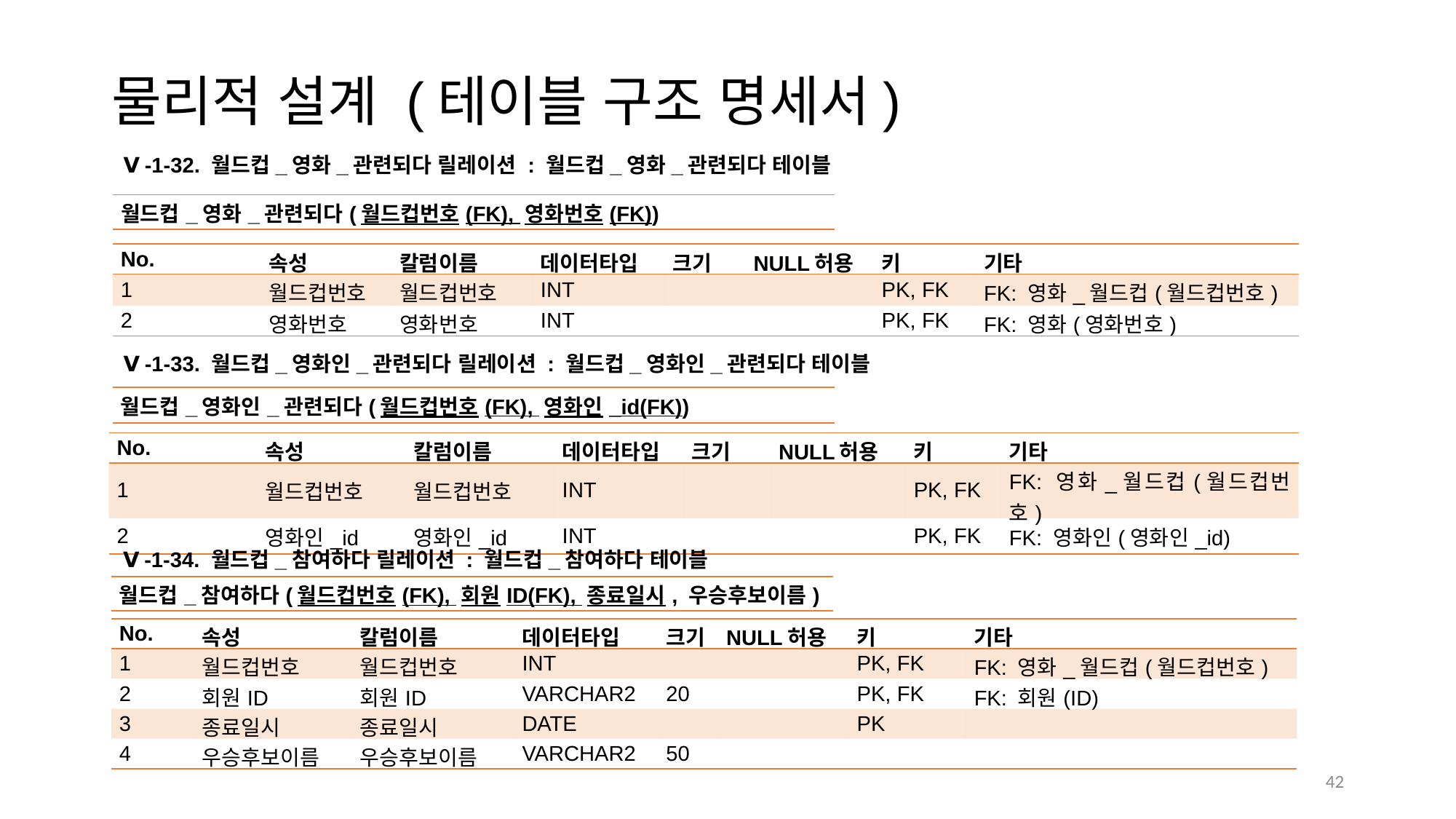

물리적 설계 (테이블 구조 명세서)
  Ⅴ-1-32. 월드컵_영화_관련되다 릴레이션 : 월드컵_영화_관련되다 테이블
| 월드컵\_영화\_관련되다(월드컵번호(FK), 영화번호(FK)) |
| --- |
| No. | 속성 | 칼럼이름 | 데이터타입 | 크기 | NULL허용 | 키 | 기타 |
| --- | --- | --- | --- | --- | --- | --- | --- |
| 1 | 월드컵번호 | 월드컵번호 | INT |  |  | PK, FK | FK: 영화\_월드컵(월드컵번호) |
| 2 | 영화번호 | 영화번호 | INT |  |  | PK, FK | FK: 영화(영화번호) |
  Ⅴ-1-33. 월드컵_영화인_관련되다 릴레이션 : 월드컵_영화인_관련되다 테이블
| 월드컵\_영화인\_관련되다(월드컵번호(FK), 영화인\_id(FK)) |
| --- |
| No. | 속성 | 칼럼이름 | 데이터타입 | 크기 | NULL허용 | 키 | 기타 |
| --- | --- | --- | --- | --- | --- | --- | --- |
| 1 | 월드컵번호 | 월드컵번호 | INT |  |  | PK, FK | FK: 영화\_월드컵(월드컵번호) |
| 2 | 영화인\_id | 영화인\_id | INT |  |  | PK, FK | FK: 영화인(영화인\_id) |
  Ⅴ-1-34. 월드컵_참여하다 릴레이션 : 월드컵_참여하다 테이블
| 월드컵\_참여하다(월드컵번호(FK), 회원ID(FK), 종료일시, 우승후보이름) |
| --- |
| No. | 속성 | 칼럼이름 | 데이터타입 | 크기 | NULL허용 | 키 | 기타 |
| --- | --- | --- | --- | --- | --- | --- | --- |
| 1 | 월드컵번호 | 월드컵번호 | INT |  |  | PK, FK | FK: 영화\_월드컵(월드컵번호) |
| 2 | 회원ID | 회원ID | VARCHAR2 | 20 |  | PK, FK | FK: 회원(ID) |
| 3 | 종료일시 | 종료일시 | DATE |  |  | PK |  |
| 4 | 우승후보이름 | 우승후보이름 | VARCHAR2 | 50 |  |  |  |
42